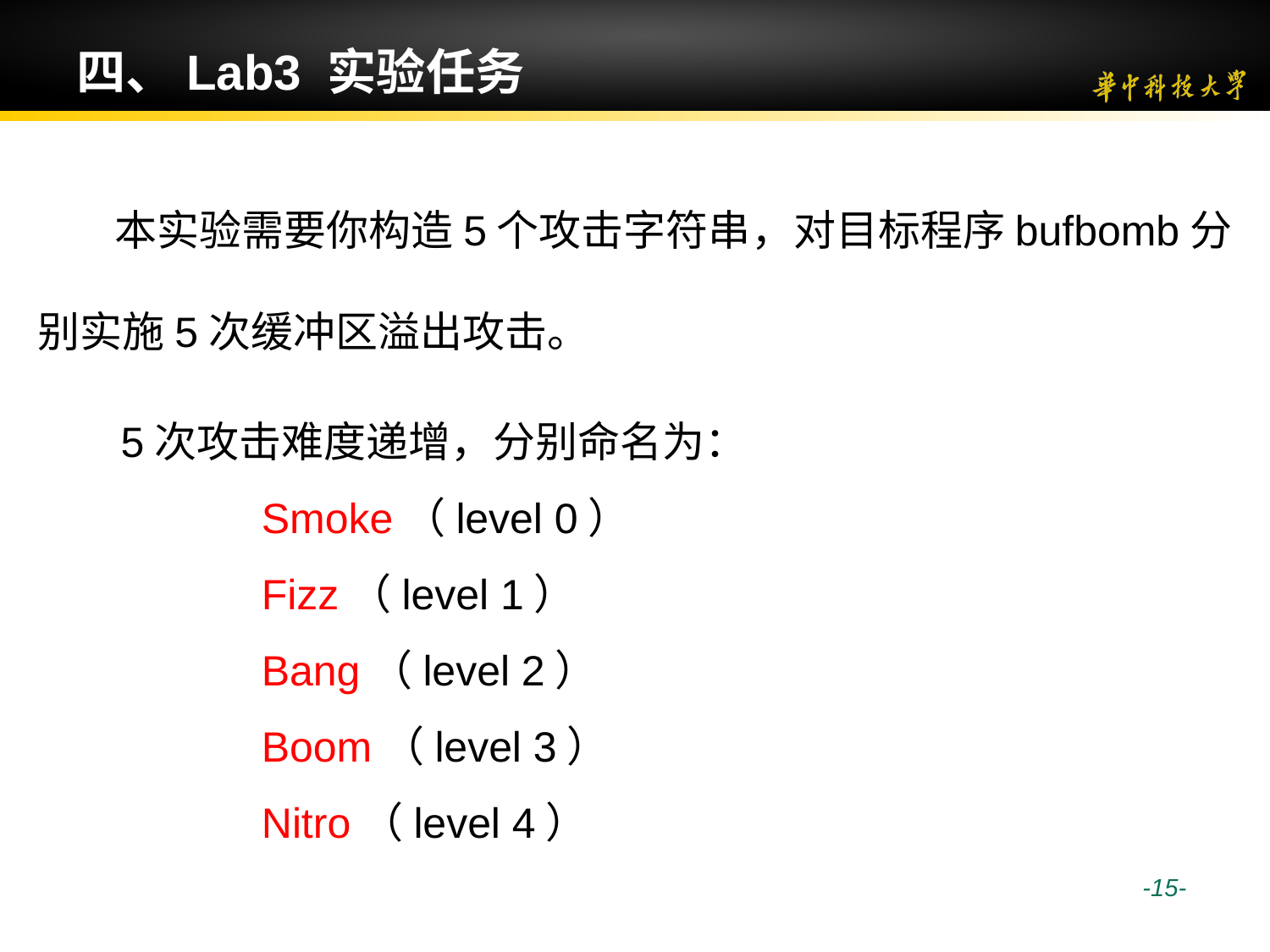

# 四、Lab3 实验任务
       本实验需要你构造5个攻击字符串，对目标程序bufbomb分别实施5次缓冲区溢出攻击。
       5次攻击难度递增，分别命名为：
Smoke（level 0）
Fizz（level 1）
Bang（level 2）
Boom（level 3）
Nitro（level 4）

 -15-